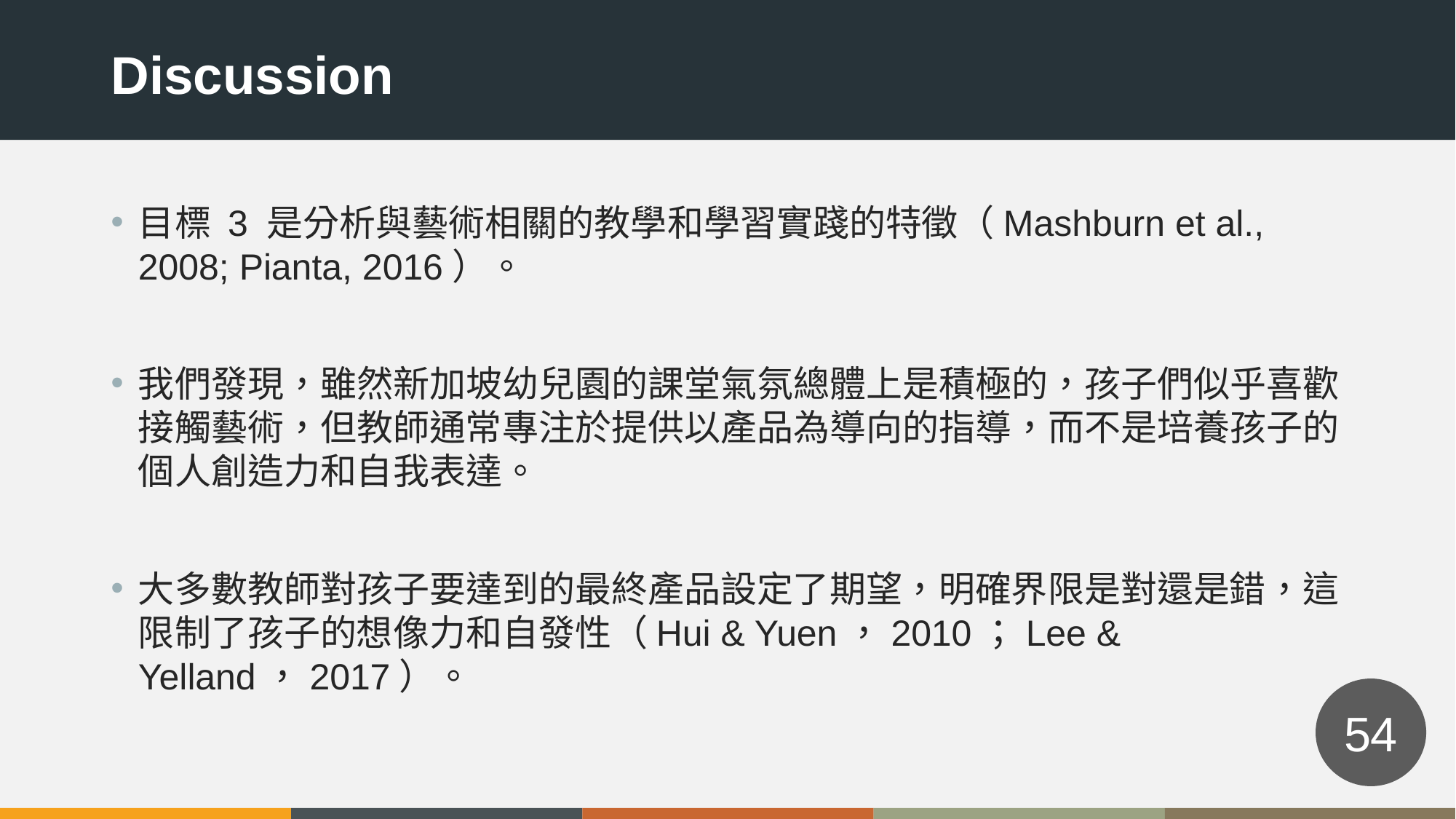

Discussion
目標 3 是分析與藝術相關的教學和學習實踐的特徵（Mashburn et al., 2008; Pianta, 2016）。

我們發現，雖然新加坡幼兒園的課堂氣氛總體上是積極的，孩子們似乎喜歡接觸藝術，但教師通常專注於提供以產品為導向的指導，而不是培養孩子的個人創造力和自我表達。

大多數教師對孩子要達到的最終產品設定了期望，明確界限是對還是錯，這限制了孩子的想像力和自發性（Hui & Yuen，2010；Lee & Yelland，2017）。

54